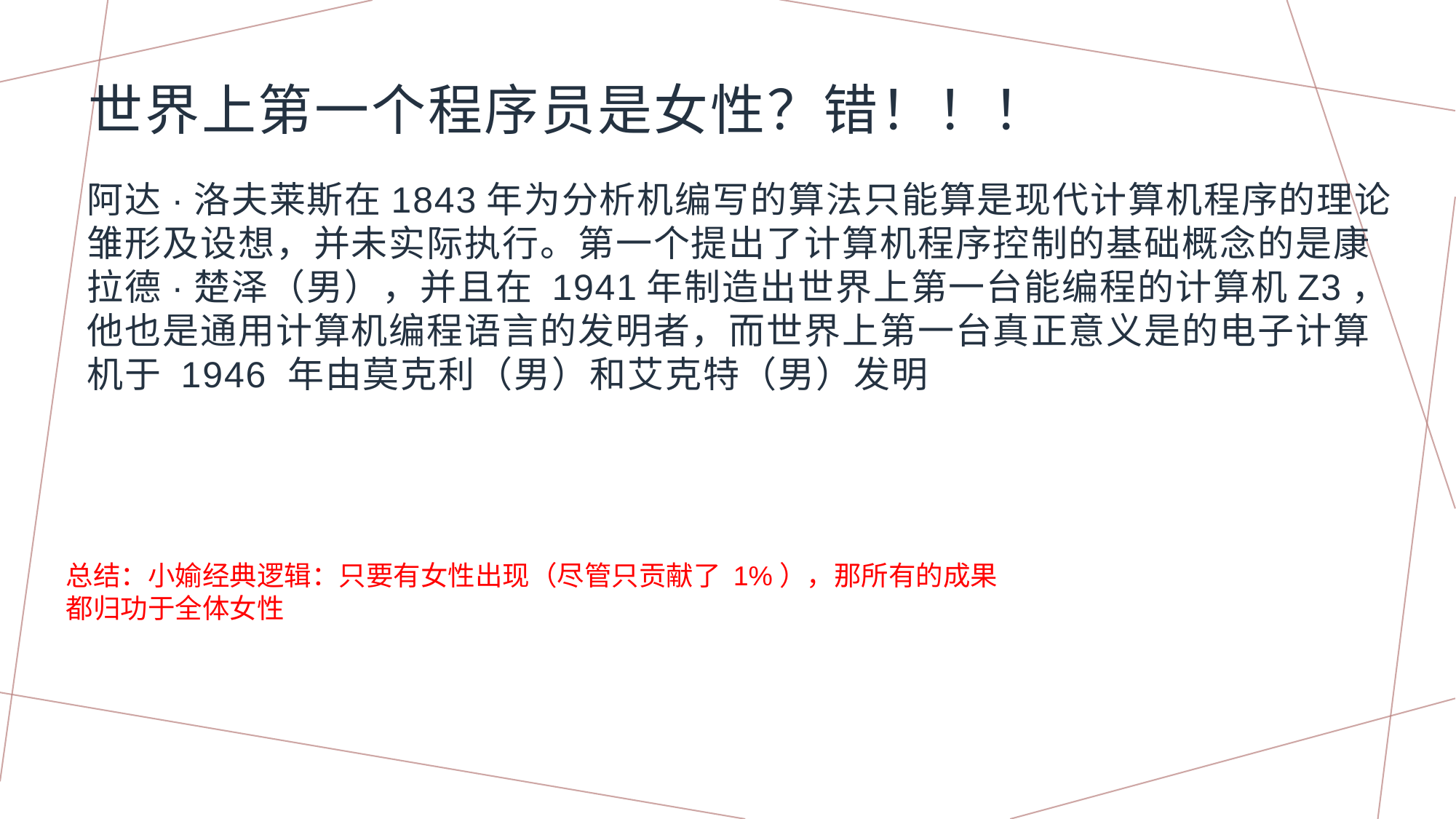

# 世界上第一个程序员是女性？错！！！
阿达·洛夫莱斯在1843年为分析机编写的算法只能算是现代计算机程序的理论雏形及设想，并未实际执行。第一个提出了计算机程序控制的基础概念的是康拉德·楚泽（男），并且在 1941年制造出世界上第一台能编程的计算机Z3，他也是通用计算机编程语言的发明者，而世界上第一台真正意义是的电子计算机于 1946 年由莫克利（男）和艾克特（男）发明
总结：小媮经典逻辑：只要有女性出现（尽管只贡献了 1%），那所有的成果都归功于全体女性